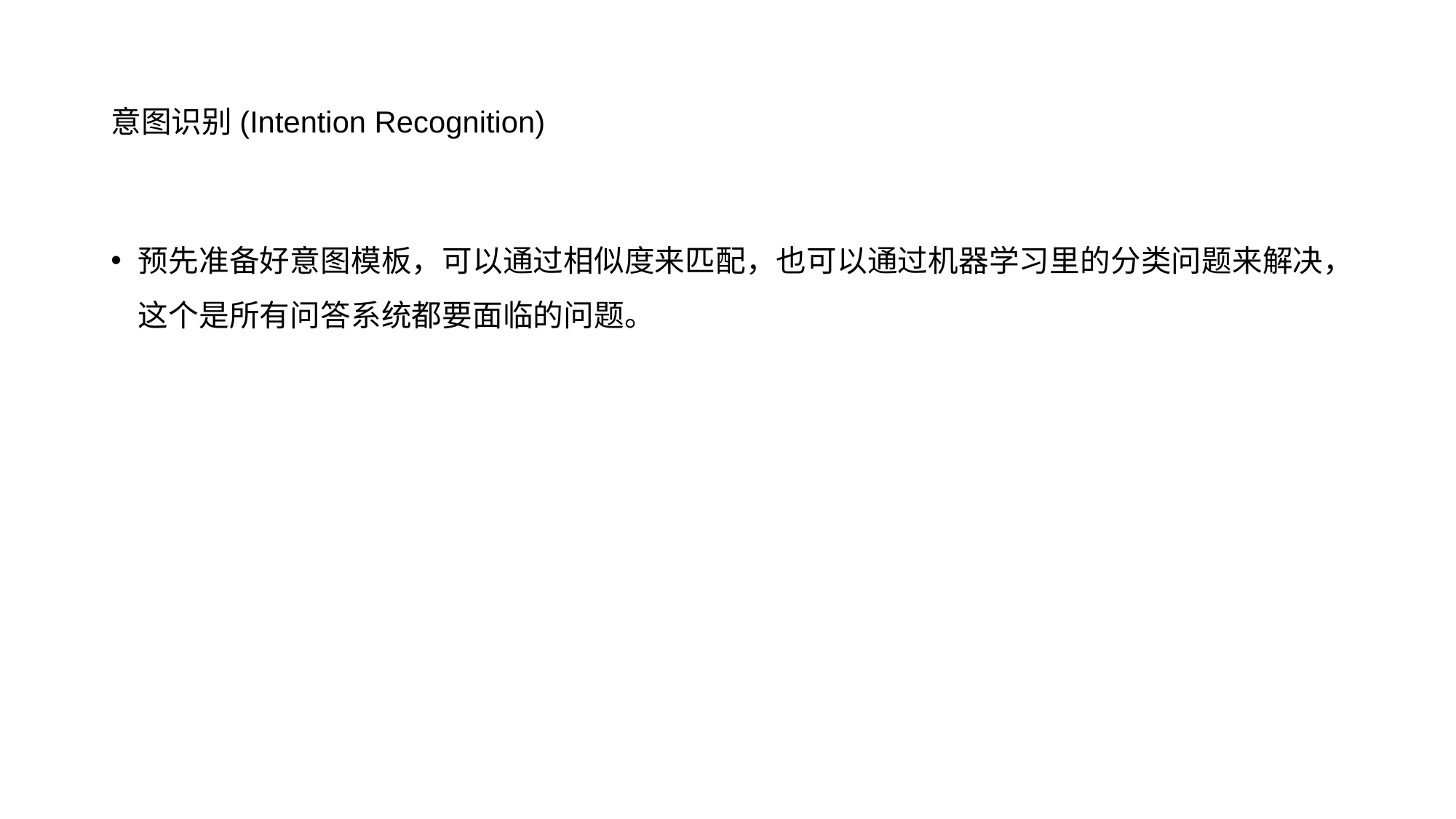

# 意图识别(Intention Recognition)
预先准备好意图模板，可以通过相似度来匹配，也可以通过机器学习里的分类问题来解决，这个是所有问答系统都要面临的问题。